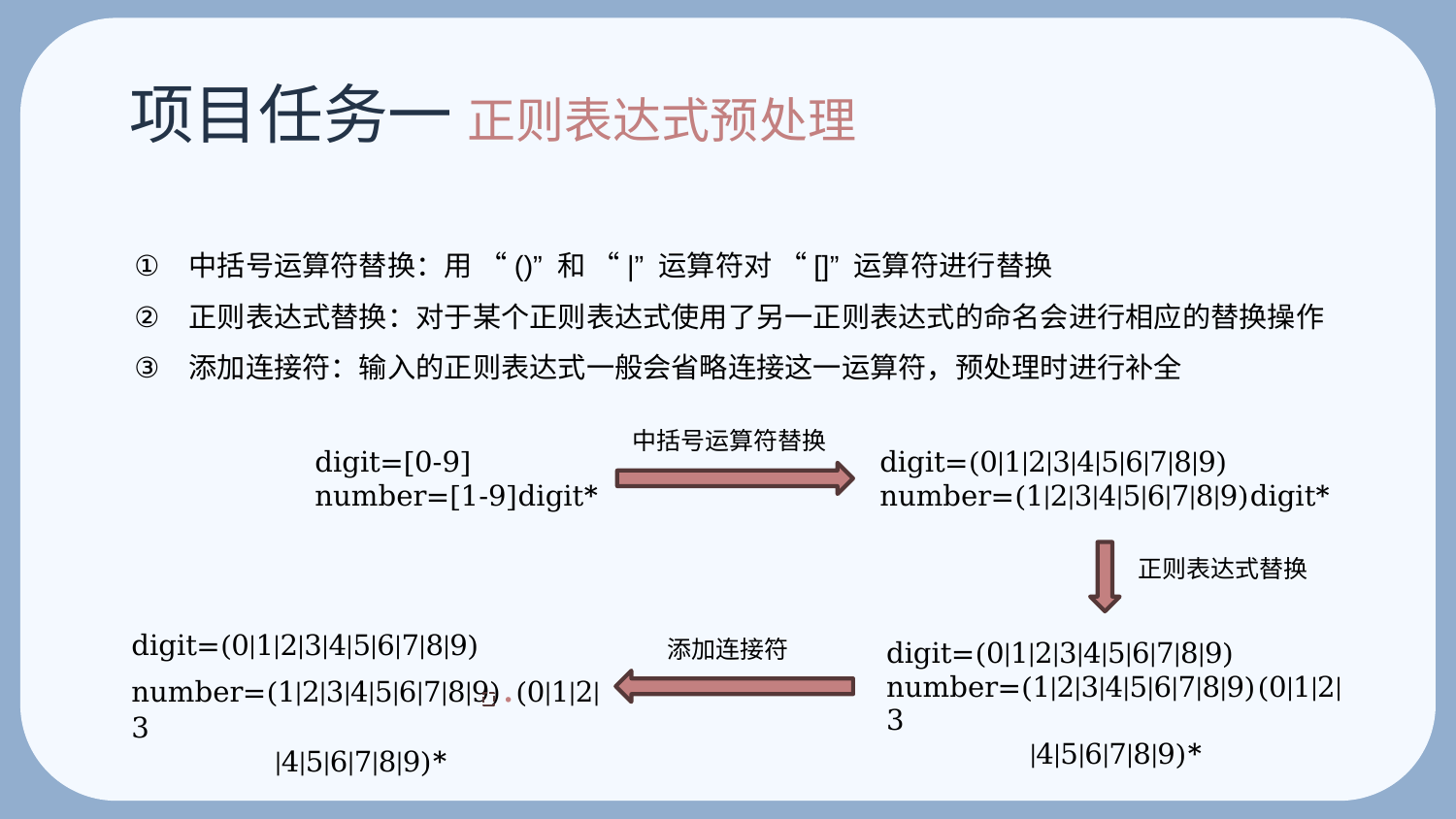

# 项目任务一 正则表达式预处理
中括号运算符替换：用 “()” 和 “|” 运算符对 “[]” 运算符进行替换
正则表达式替换：对于某个正则表达式使用了另一正则表达式的命名会进行相应的替换操作
添加连接符：输入的正则表达式一般会省略连接这一运算符，预处理时进行补全
中括号运算符替换
digit=[0-9]
number=[1-9]digit*
digit=(0|1|2|3|4|5|6|7|8|9)
number=(1|2|3|4|5|6|7|8|9)digit*

正则表达式替换
digit=(0|1|2|3|4|5|6|7|8|9)
number=(1|2|3|4|5|6|7|8|9).(0|1|2|3
                |4|5|6|7|8|9)*
添加连接符
digit=(0|1|2|3|4|5|6|7|8|9)
number=(1|2|3|4|5|6|7|8|9)(0|1|2|3
                |4|5|6|7|8|9)*